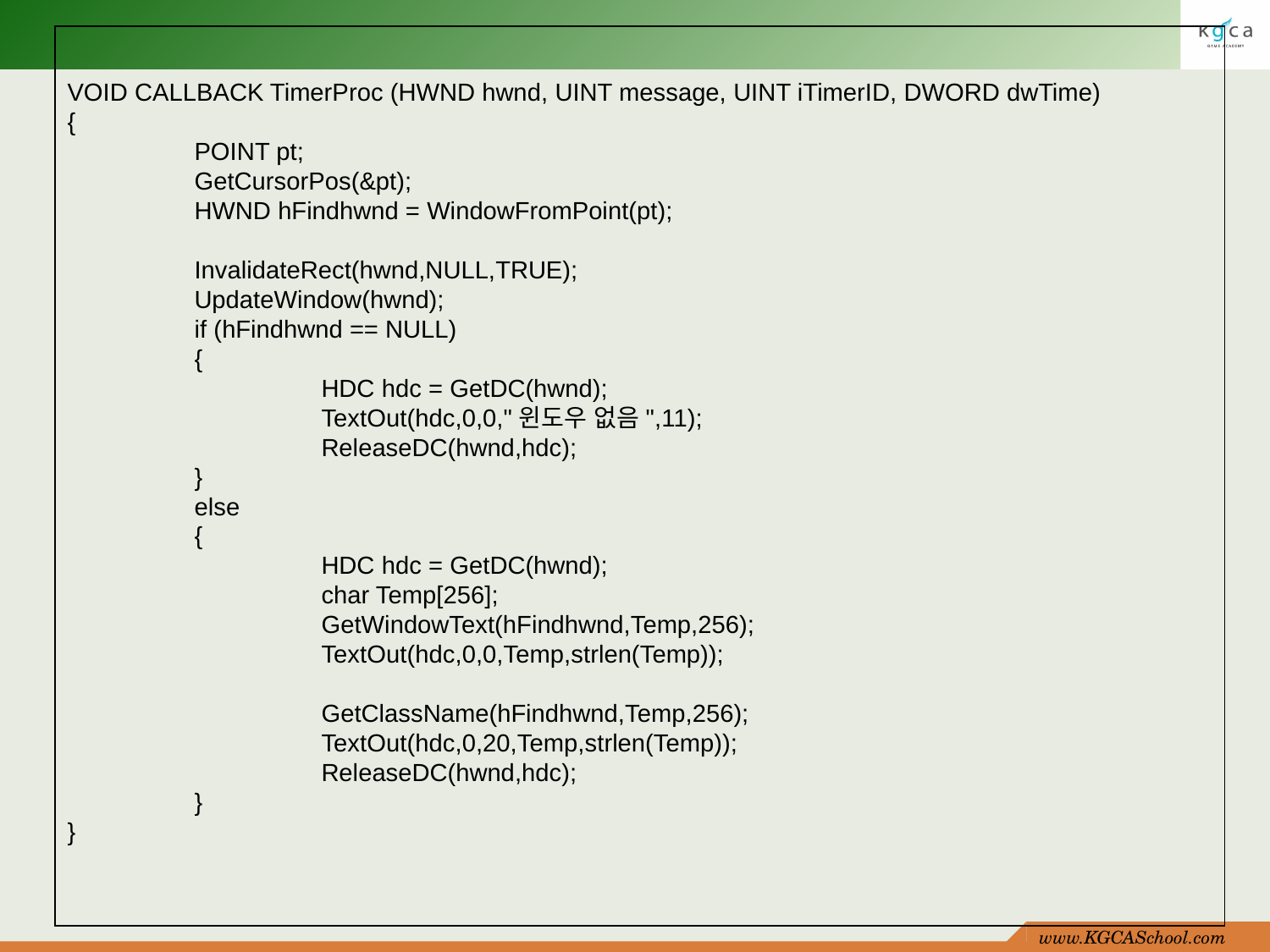

VOID CALLBACK TimerProc (HWND hwnd, UINT message, UINT iTimerID, DWORD dwTime)
{
	POINT pt;
	GetCursorPos(&pt);
	HWND hFindhwnd = WindowFromPoint(pt);

	InvalidateRect(hwnd,NULL,TRUE);
	UpdateWindow(hwnd);
	if (hFindhwnd == NULL)
	{
		HDC hdc = GetDC(hwnd);
		TextOut(hdc,0,0,"윈도우 없음",11);
		ReleaseDC(hwnd,hdc);
	}
	else
	{
		HDC hdc = GetDC(hwnd);
		char Temp[256];
		GetWindowText(hFindhwnd,Temp,256);
		TextOut(hdc,0,0,Temp,strlen(Temp));

		GetClassName(hFindhwnd,Temp,256);
		TextOut(hdc,0,20,Temp,strlen(Temp));
		ReleaseDC(hwnd,hdc);
	}
}